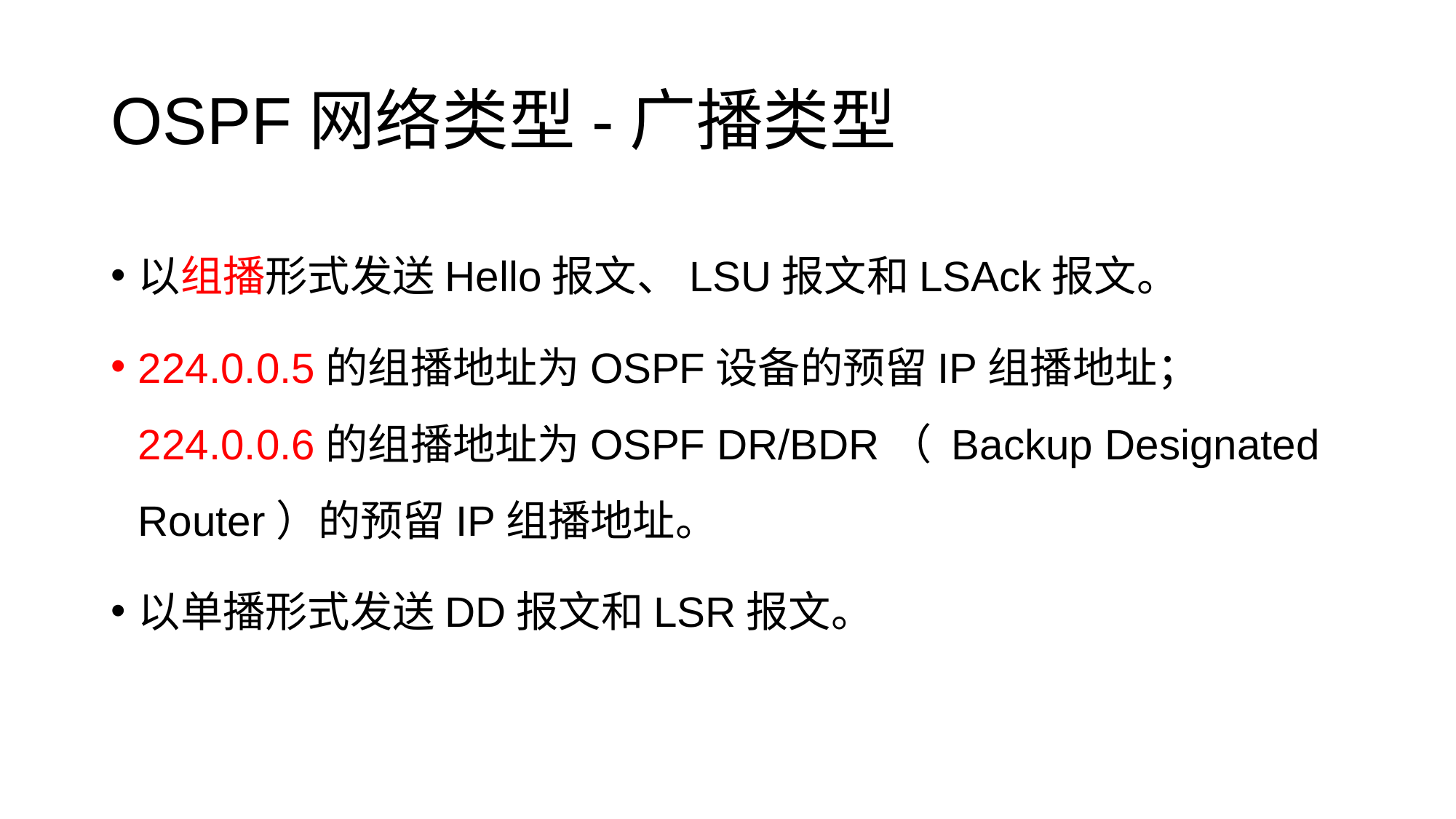

# OSPF网络类型-广播类型
以组播形式发送Hello报文、LSU报文和LSAck报文。
224.0.0.5的组播地址为OSPF设备的预留IP组播地址；224.0.0.6的组播地址为OSPF DR/BDR（ Backup Designated Router）的预留IP组播地址。
以单播形式发送DD报文和LSR报文。